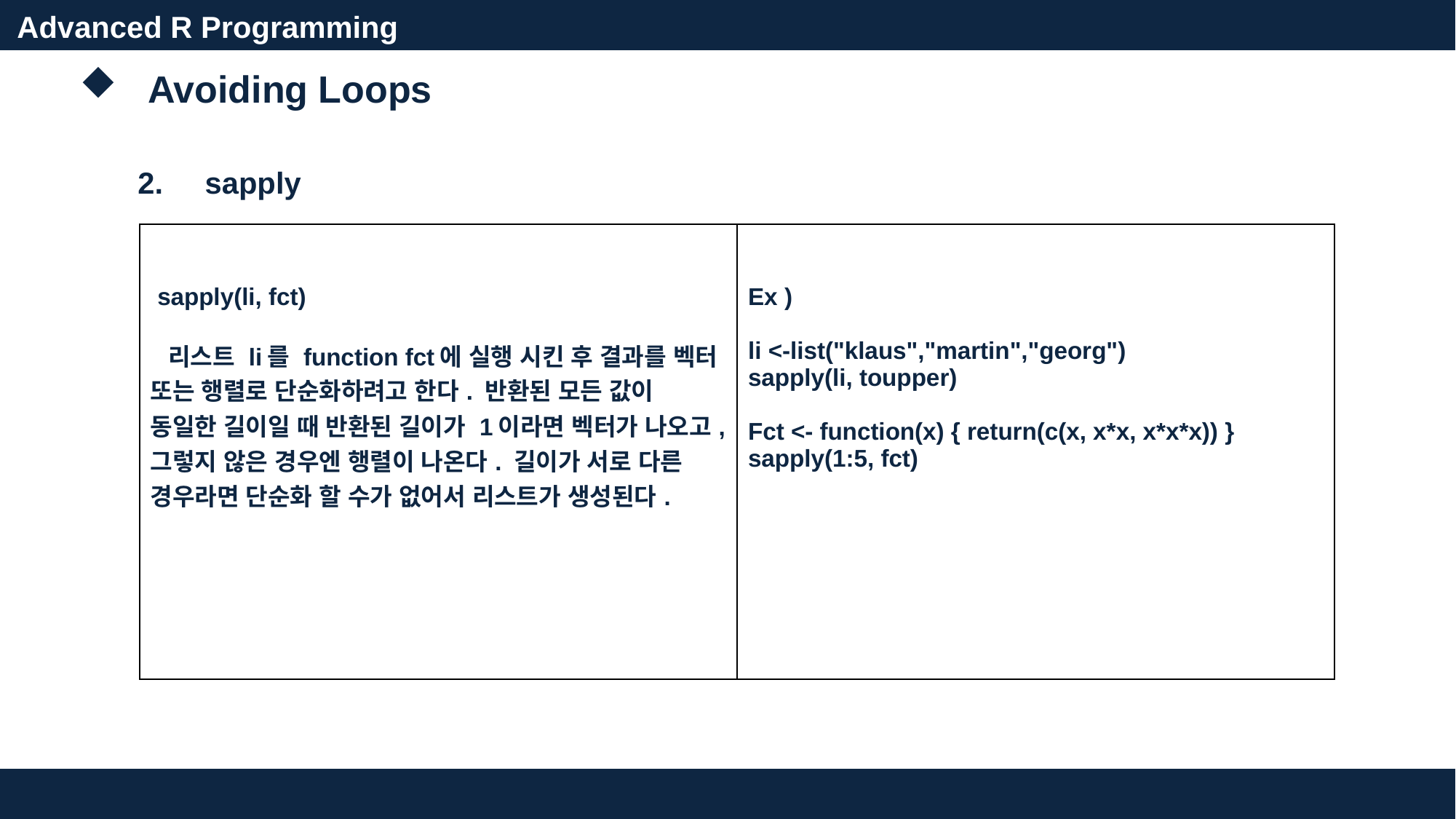

Advanced R Programming
Avoiding Loops
2.     sapply
| sapply(li, fct) 리스트 li를 function fct에 실행 시킨 후 결과를 벡터 또는 행렬로 단순화하려고 한다. 반환된 모든 값이 동일한 길이일 때 반환된 길이가 1이라면 벡터가 나오고, 그렇지 않은 경우엔 행렬이 나온다. 길이가 서로 다른 경우라면 단순화 할 수가 없어서 리스트가 생성된다. | Ex ) li <-list("klaus","martin","georg") sapply(li, toupper) Fct <- function(x) { return(c(x, x\*x, x\*x\*x)) } sapply(1:5, fct) |
| --- | --- |